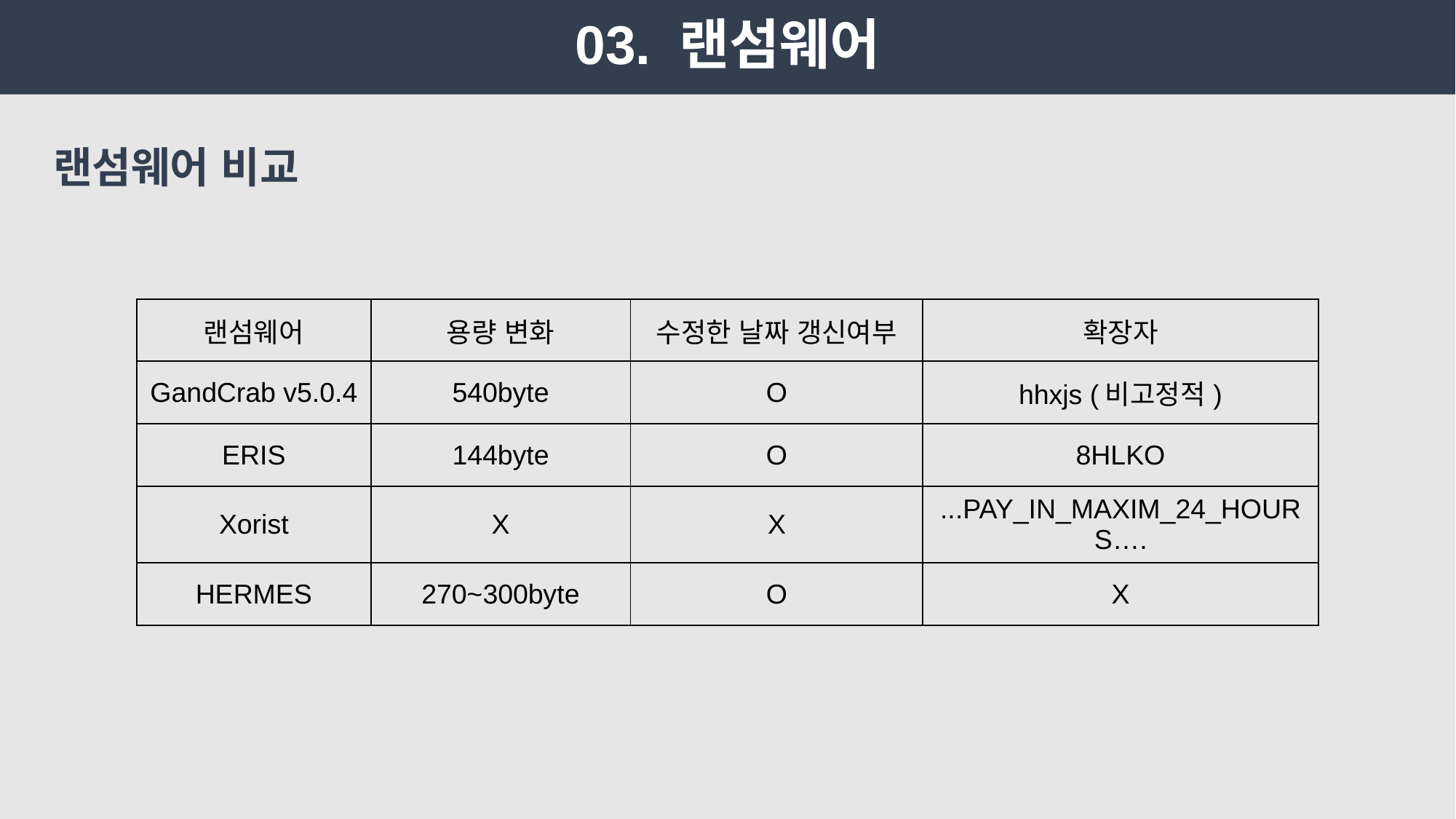

# 03. 랜섬웨어
랜섬웨어 비교
| 랜섬웨어 | 용량 변화 | 수정한 날짜 갱신여부 | 확장자 |
| --- | --- | --- | --- |
| GandCrab v5.0.4 | 540byte | O | hhxjs (비고정적) |
| ERIS | 144byte | O | 8HLKO |
| Xorist | X | X | ...PAY\_IN\_MAXIM\_24\_HOURS…. |
| HERMES | 270~300byte | O | X |